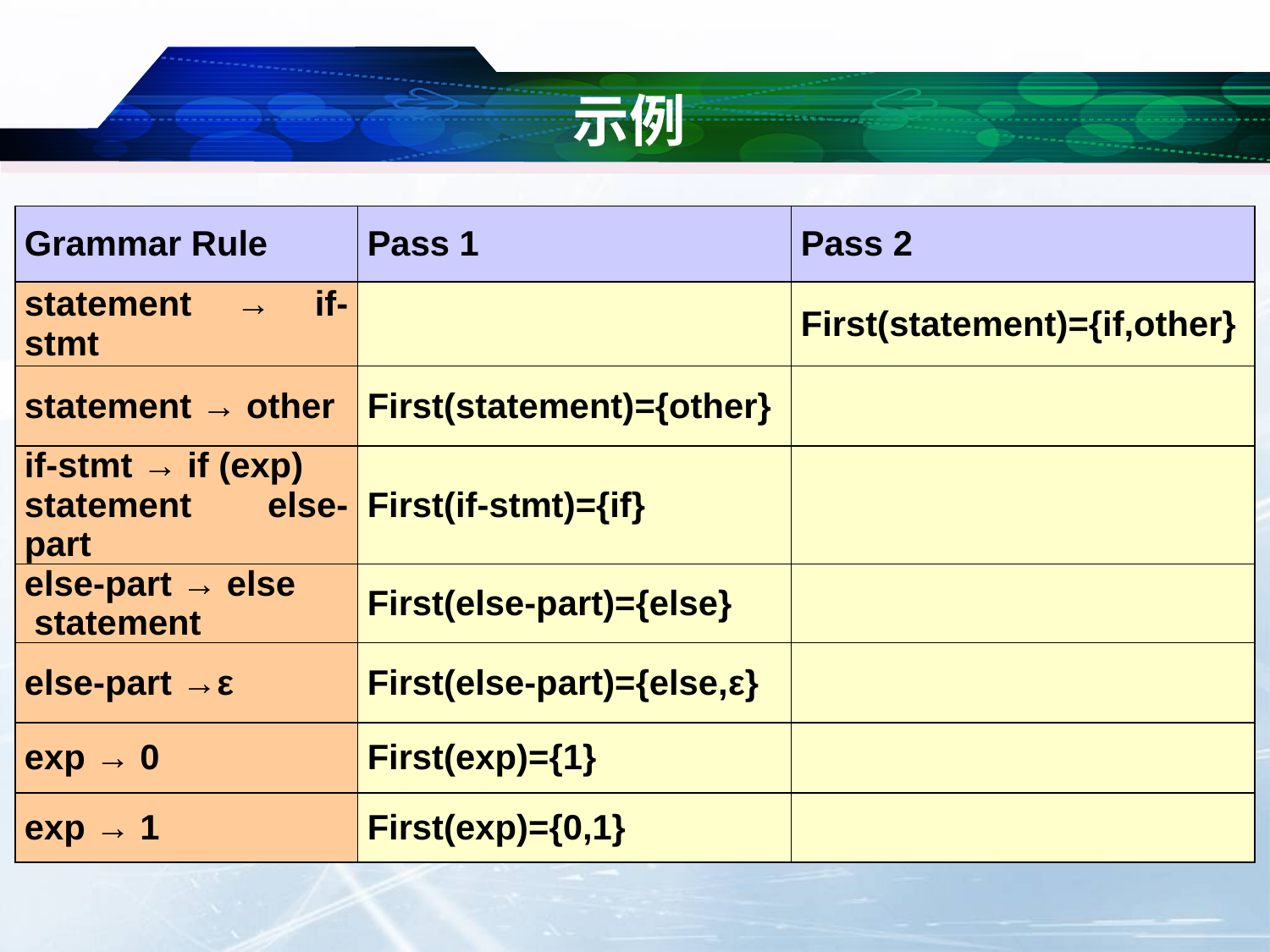

# 示例
| Grammar Rule | Pass 1 | Pass 2 |
| --- | --- | --- |
| statement → if-stmt |  | First(statement)={if,other} |
| statement → other | First(statement)={other} |  |
| if-stmt → if (exp) statement else-part | First(if-stmt)={if} |  |
| else-part → else statement | First(else-part)={else} |  |
| else-part →ε | First(else-part)={else,ε} |  |
| exp → 0 | First(exp)={1} |  |
| exp → 1 | First(exp)={0,1} |  |